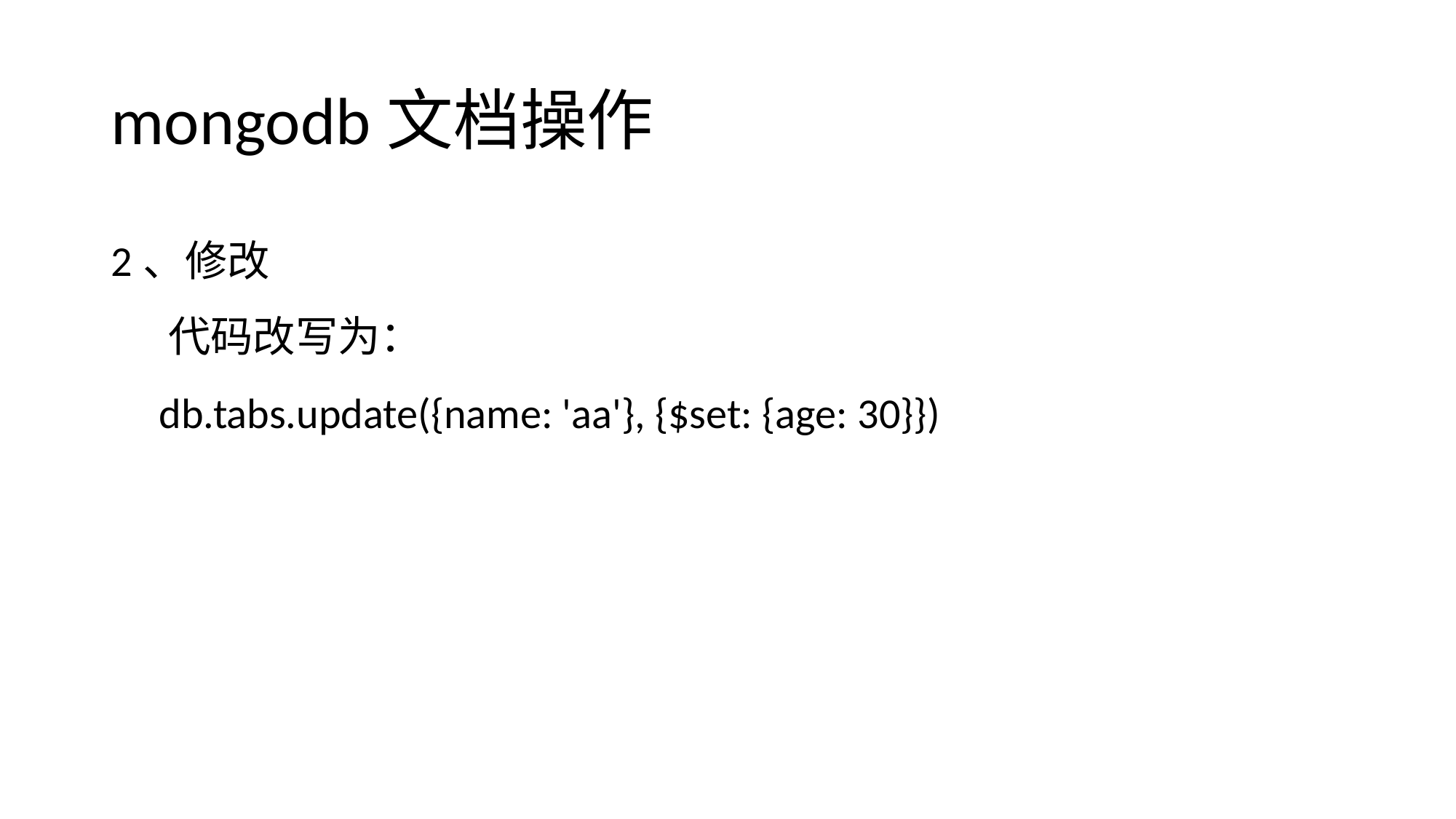

# mongodb文档操作
2、修改
     代码改写为：
     db.tabs.update({name: 'aa'}, {$set: {age: 30}})